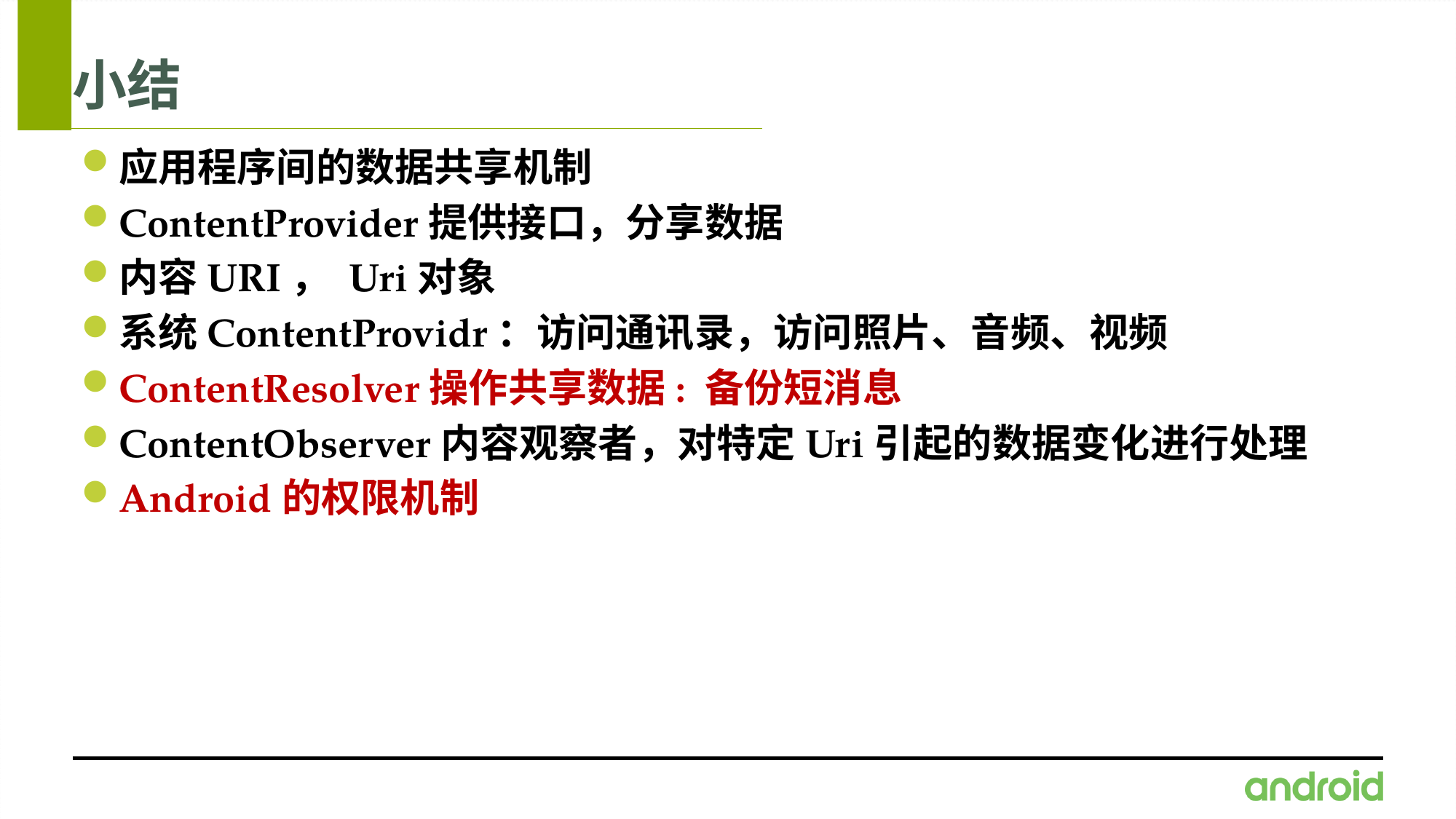

# 小结
应用程序间的数据共享机制
ContentProvider提供接口，分享数据
内容URI， Uri对象
系统ContentProvidr：访问通讯录，访问照片、音频、视频
ContentResolver操作共享数据: 备份短消息
ContentObserver内容观察者，对特定Uri引起的数据变化进行处理
Android的权限机制